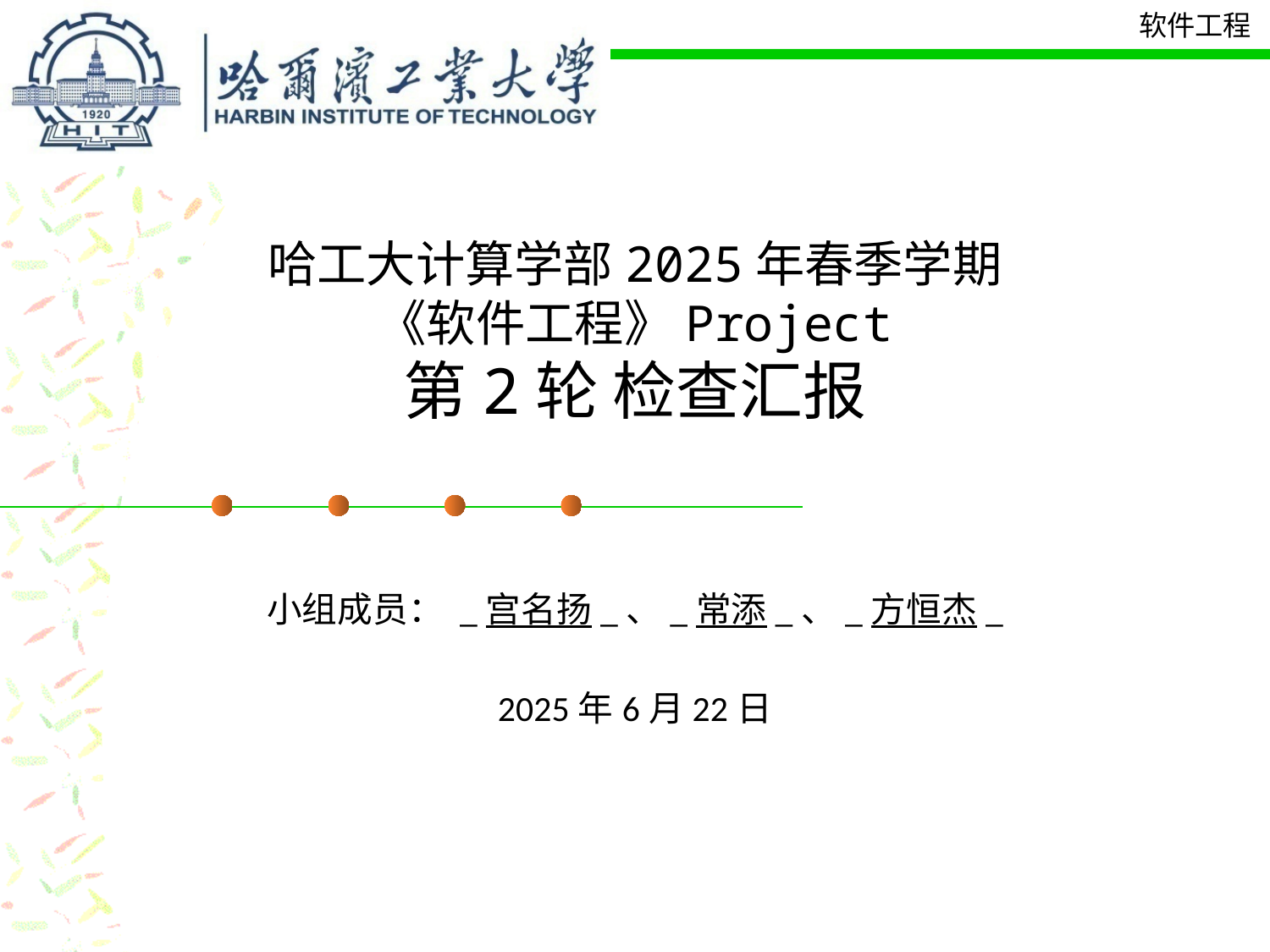

# 哈工大计算学部2025年春季学期 《软件工程》Project 第2轮 检查汇报
小组成员： _宫名扬_、_常添_、_方恒杰_

2025年6月22日